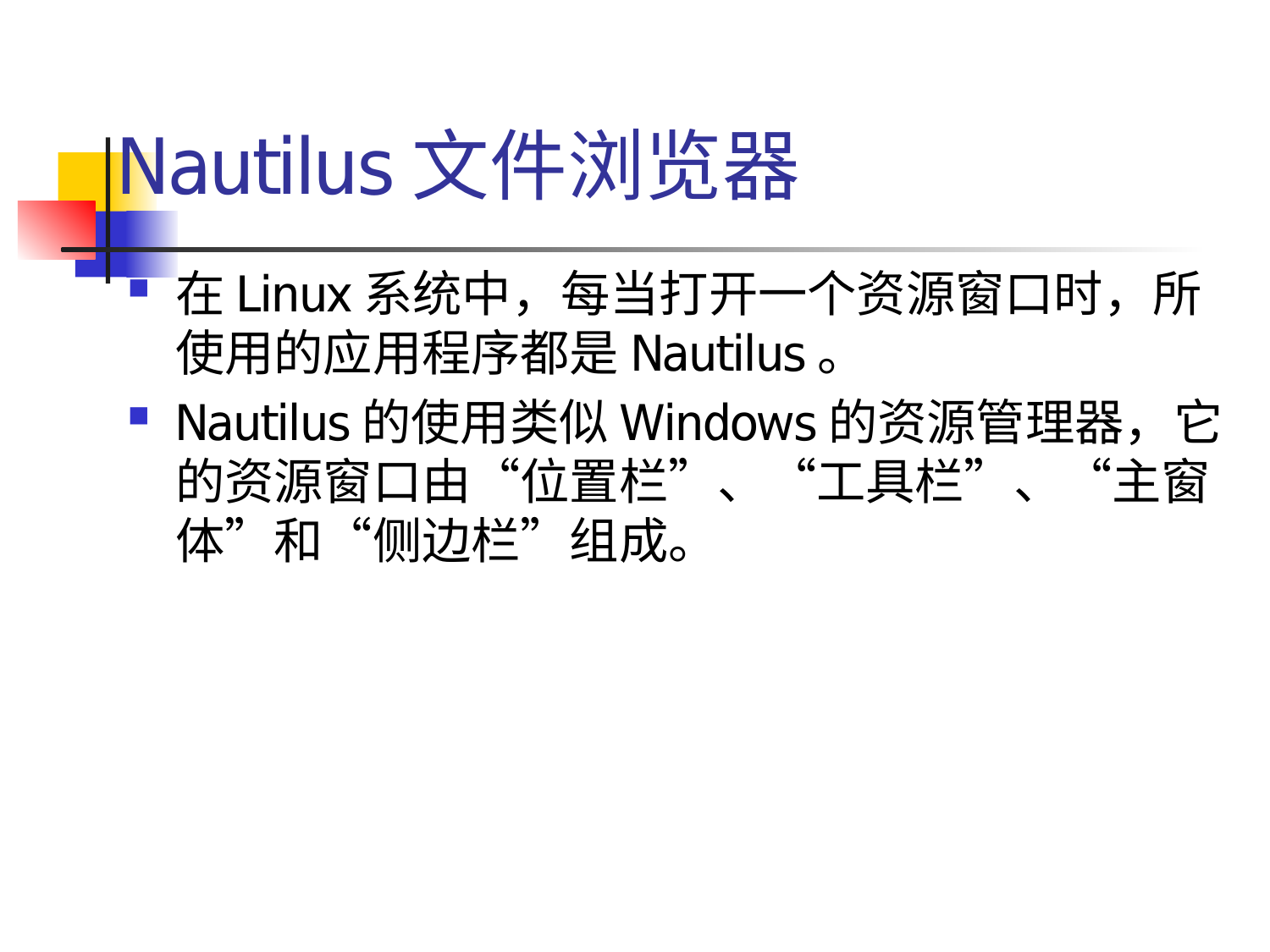

# Nautilus文件浏览器
在Linux系统中，每当打开一个资源窗口时，所使用的应用程序都是Nautilus。
Nautilus的使用类似Windows的资源管理器，它的资源窗口由“位置栏”、“工具栏”、“主窗体”和“侧边栏”组成。